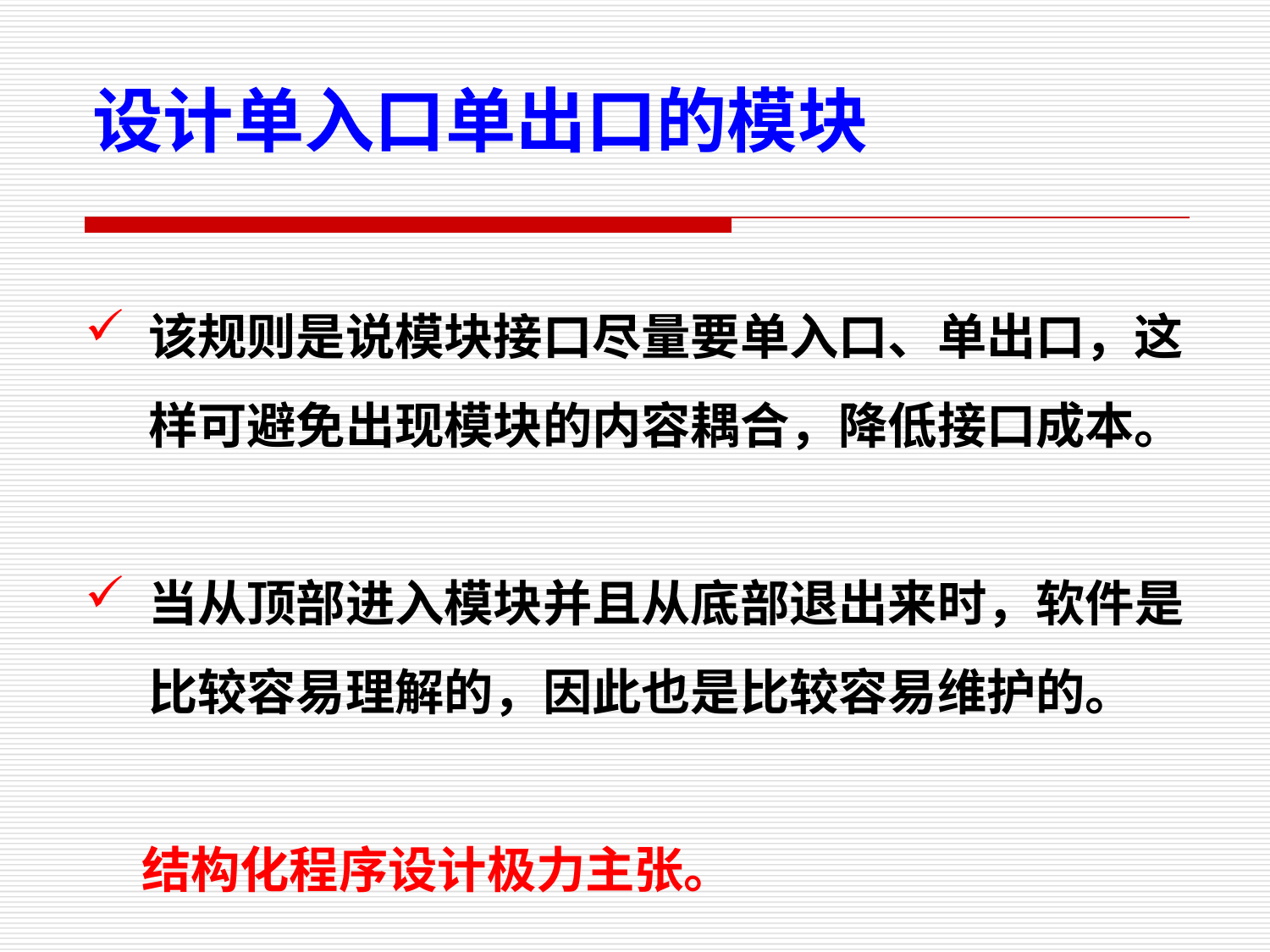

设计单入口单出口的模块
该规则是说模块接口尽量要单入口、单出口，这样可避免出现模块的内容耦合，降低接口成本。

当从顶部进入模块并且从底部退出来时，软件是比较容易理解的，因此也是比较容易维护的。

    结构化程序设计极力主张。